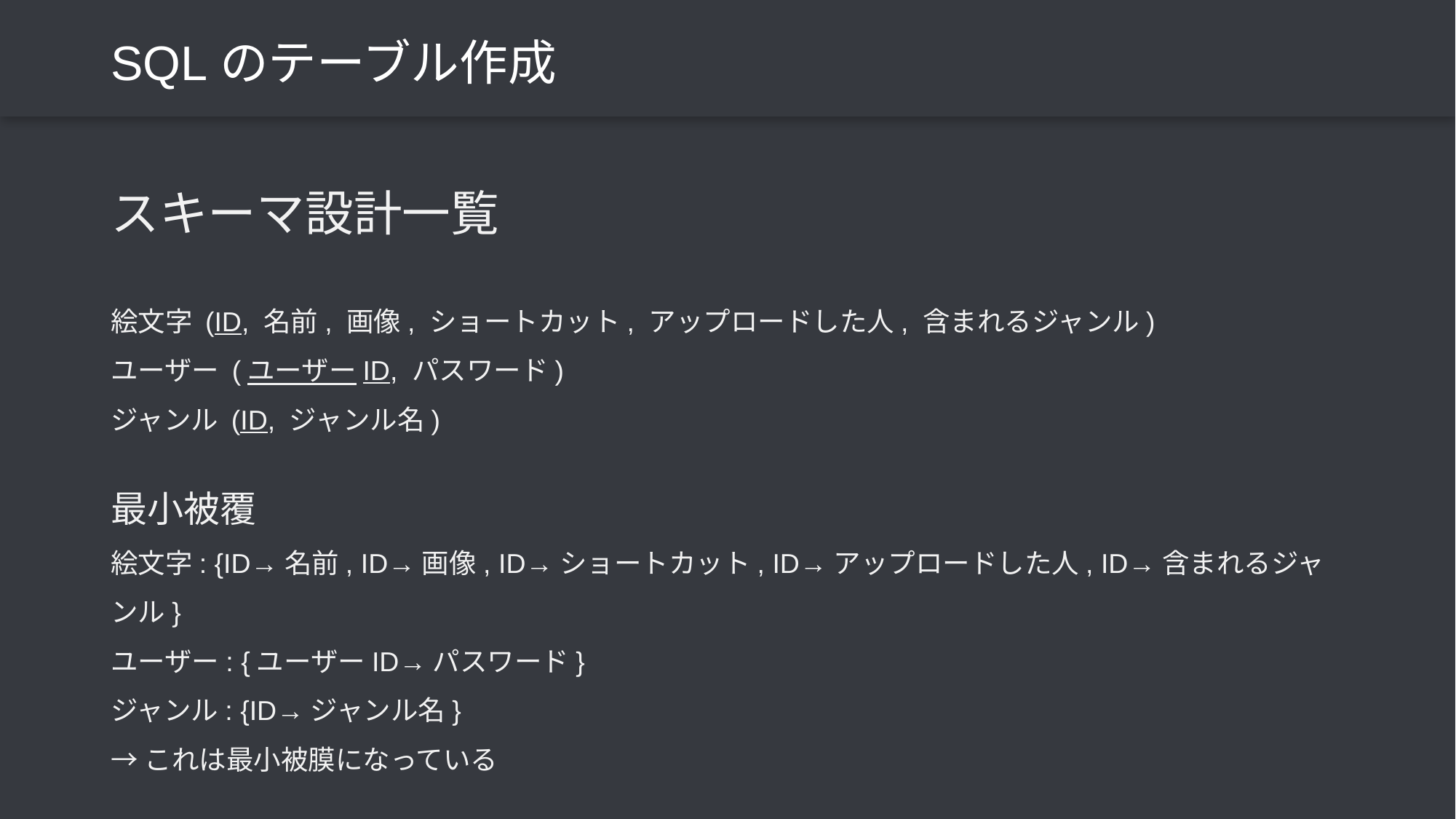

# SQLのテーブル作成
スキーマ設計一覧
絵文字 (ID, 名前, 画像, ショートカット, アップロードした人, 含まれるジャンル)
ユーザー (ユーザーID, パスワード)
ジャンル (ID, ジャンル名)
最小被覆
絵文字: {ID→名前, ID→画像, ID→ショートカット, ID→アップロードした人, ID→含まれるジャンル}
ユーザー: {ユーザーID→パスワード}
ジャンル: {ID→ジャンル名}
→これは最小被膜になっている